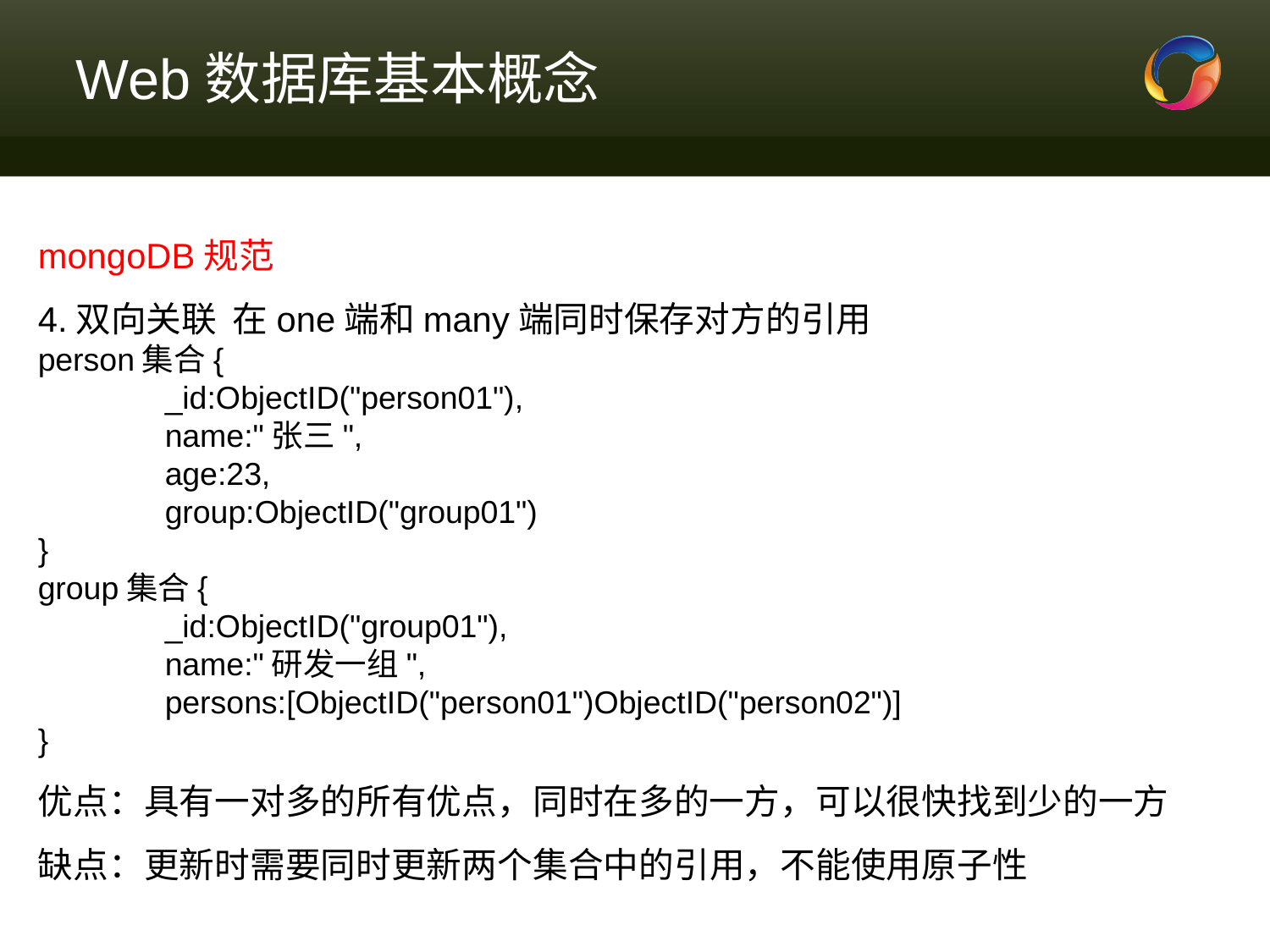

# Web数据库基本概念

mongoDB规范
4.双向关联  在one端和many端同时保存对方的引用
person集合{
	_id:ObjectID("person01"),
	name:"张三",
	age:23,
	group:ObjectID("group01")
}
group集合{
	_id:ObjectID("group01"),
	name:"研发一组",
	persons:[ObjectID("person01")ObjectID("person02")]
}
优点：具有一对多的所有优点，同时在多的一方，可以很快找到少的一方
缺点：更新时需要同时更新两个集合中的引用，不能使用原子性